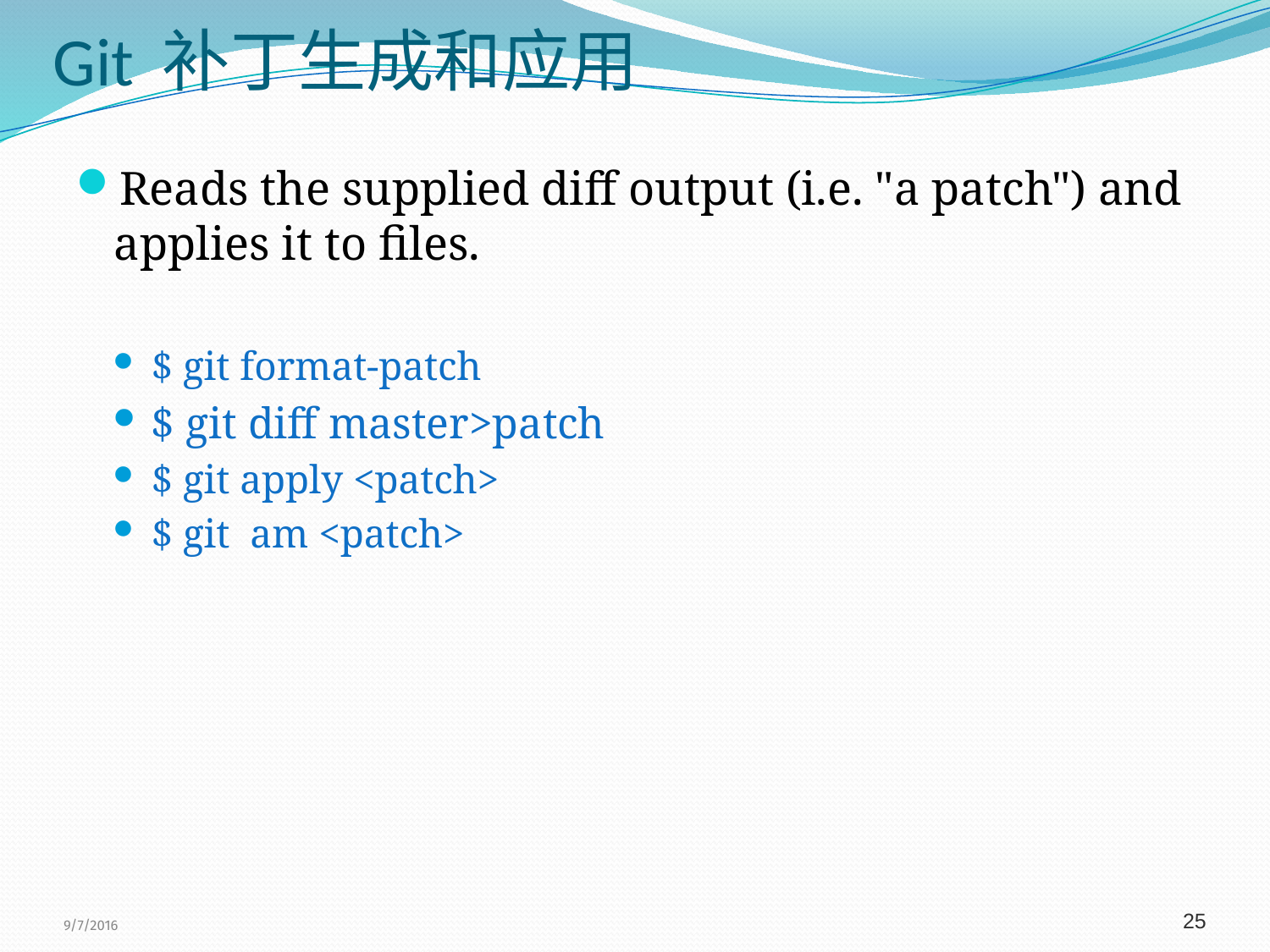

# Git 补丁生成和应用
Reads the supplied diff output (i.e. "a patch") and applies it to files.

$ git format-patch
$ git diff master>patch
$ git apply <patch>
$ git  am <patch>

9/7/2016
25